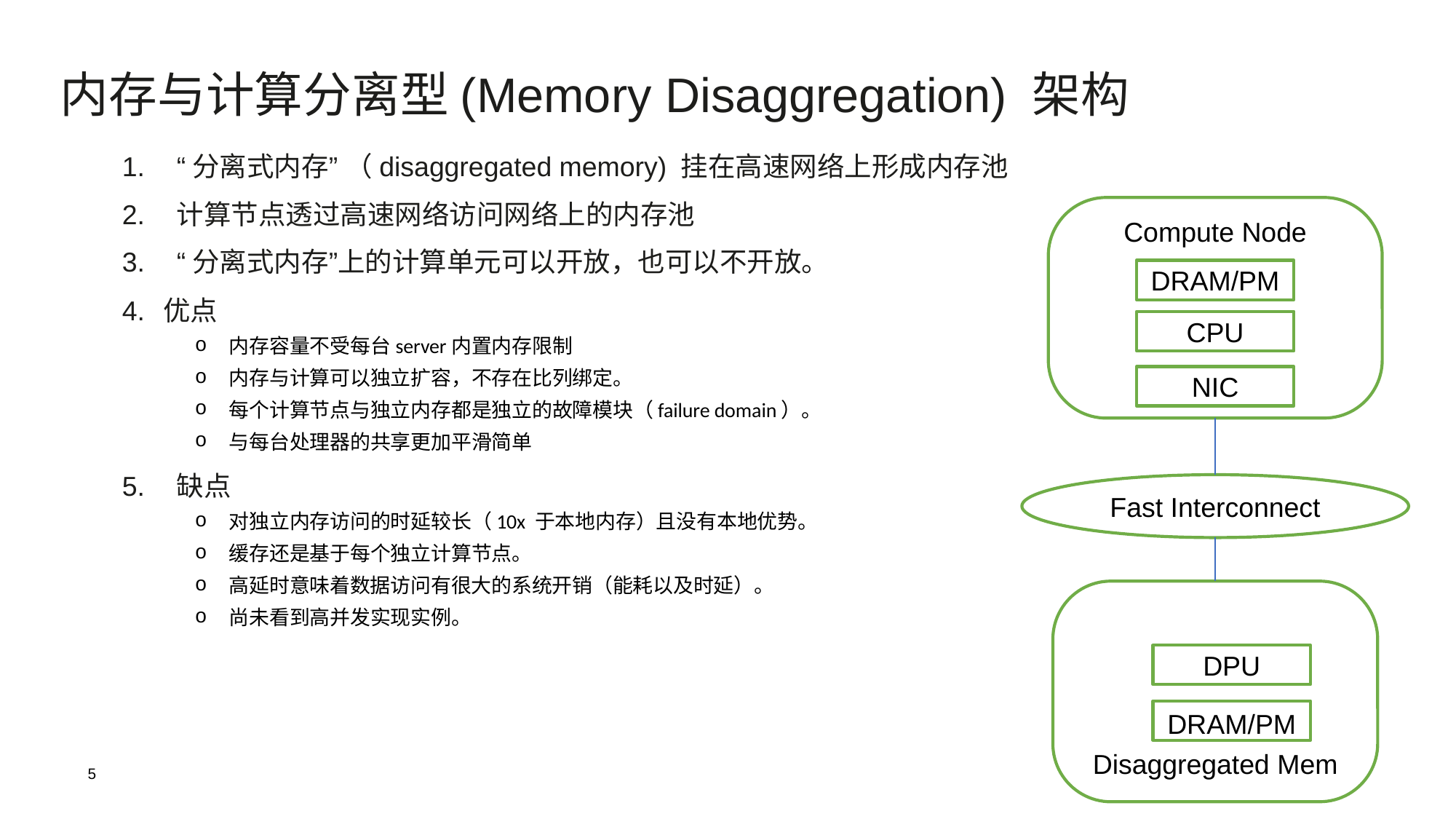

内存与计算分离型(Memory Disaggregation) 架构
“分离式内存” （disaggregated memory) 挂在高速网络上形成内存池
计算节点透过高速网络访问网络上的内存池
“分离式内存”上的计算单元可以开放，也可以不开放。
优点
内存容量不受每台server内置内存限制
内存与计算可以独立扩容，不存在比列绑定。
每个计算节点与独立内存都是独立的故障模块（failure domain）。
与每台处理器的共享更加平滑简单
缺点
对独立内存访问的时延较长（10x 于本地内存）且没有本地优势。
缓存还是基于每个独立计算节点。
高延时意味着数据访问有很大的系统开销（能耗以及时延）。
尚未看到高并发实现实例。

Compute Node
DRAM/PM
CPU
NIC
Fast Interconnect
Disaggregated Mem
DPU
DRAM/PM
5